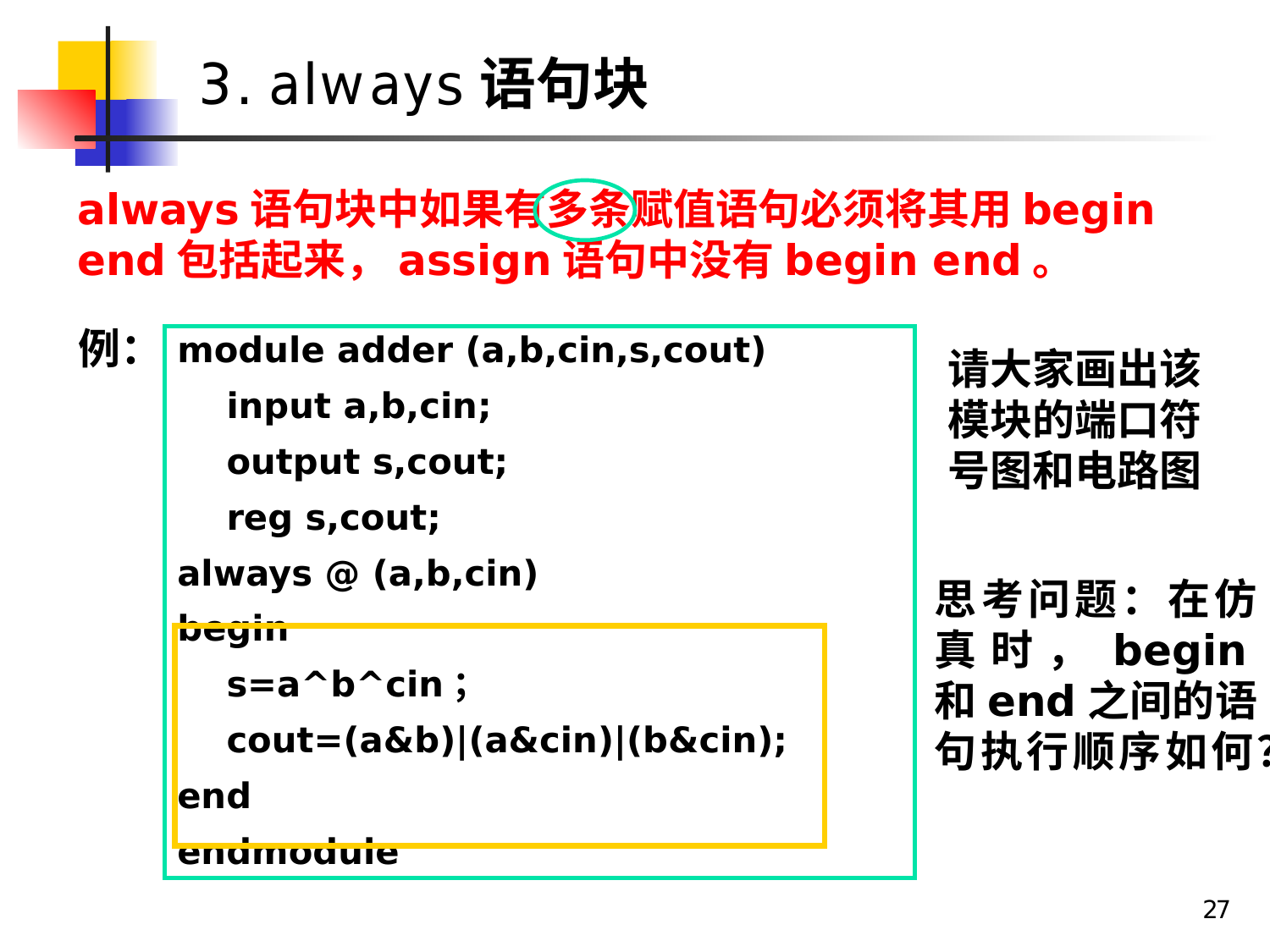

# 3. always语句块
always语句块中如果有多条赋值语句必须将其用begin end包括起来，assign语句中没有begin end。

例：
module adder (a,b,cin,s,cout)
    input a,b,cin;
    output s,cout;
    reg s,cout;
always @ (a,b,cin)
begin
    s=a^b^cin；
    cout=(a&b)|(a&cin)|(b&cin);
end
endmodule
请大家画出该模块的端口符号图和电路图
思考问题：在仿真时，begin和end之间的语句执行顺序如何？

27